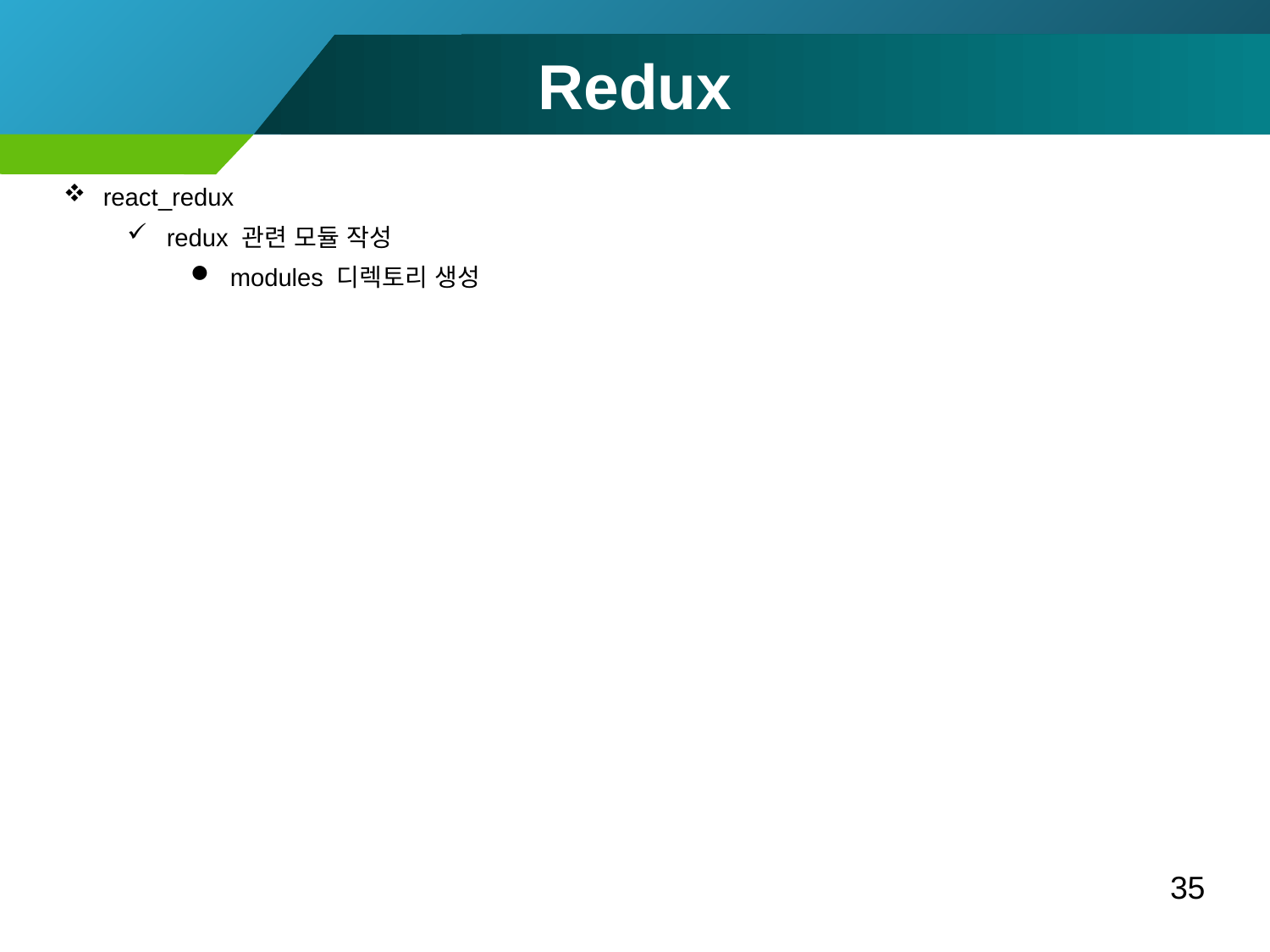

Redux
react_redux
redux 관련 모듈 작성
modules 디렉토리 생성
35